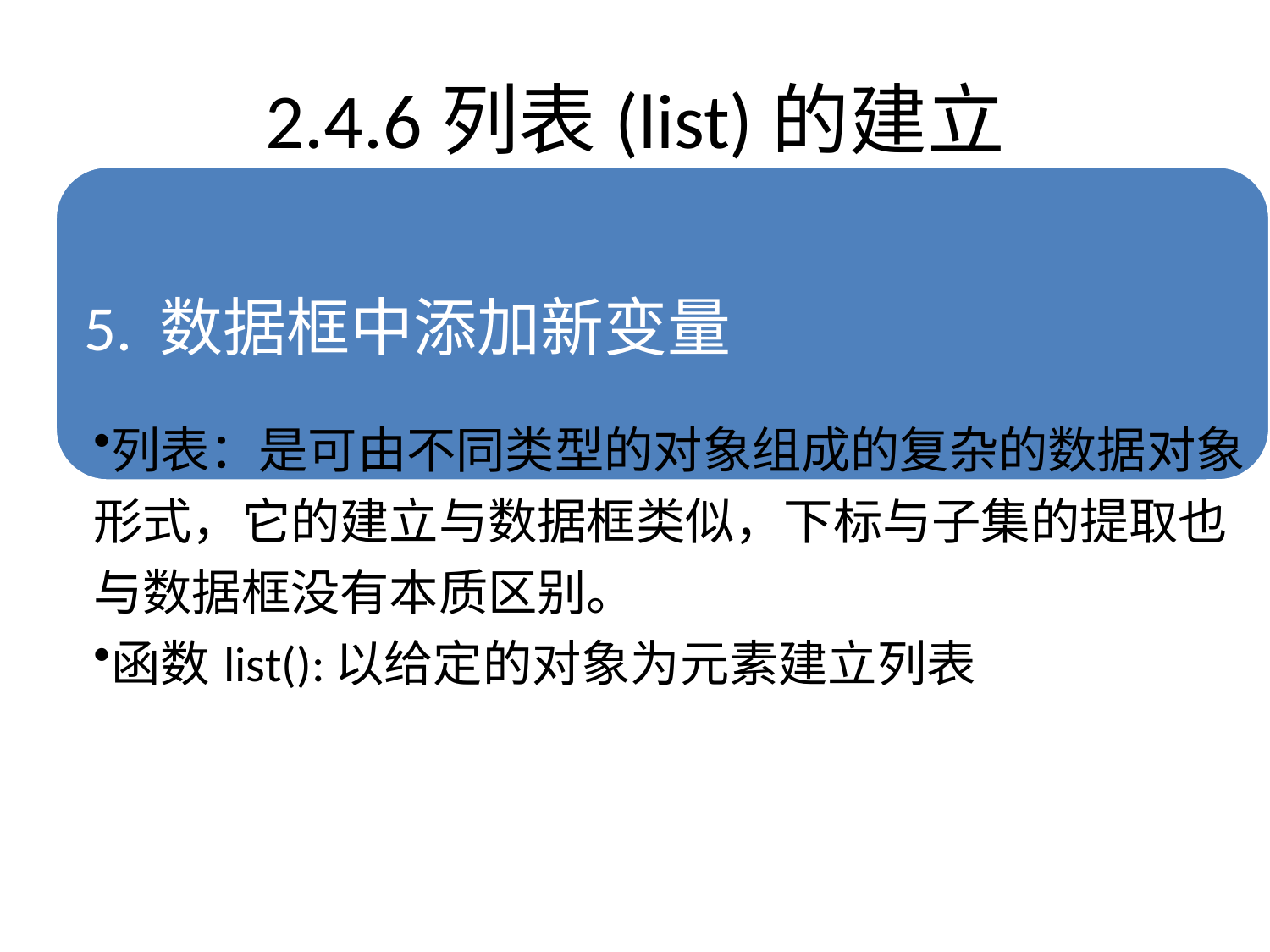

# 2.4.6列表(list)的建立
5. 数据框中添加新变量
列表：是可由不同类型的对象组成的复杂的数据对象形式，它的建立与数据框类似，下标与子集的提取也与数据框没有本质区别。
函数list():以给定的对象为元素建立列表